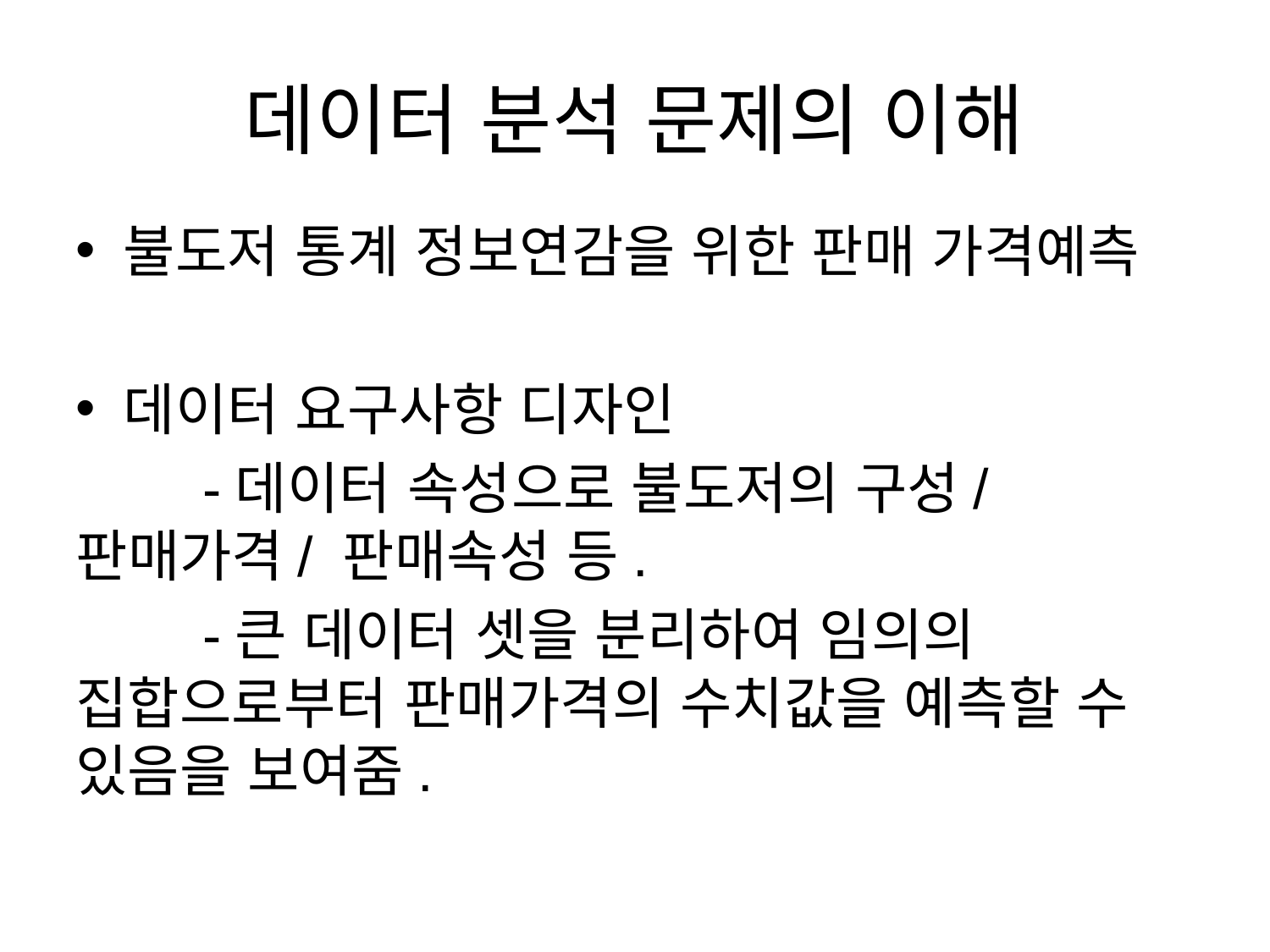

# 데이터 분석 문제의 이해
불도저 통계 정보연감을 위한 판매 가격예측

데이터 요구사항 디자인
 	-데이터 속성으로 불도저의 구성/ 판매가격/ 판매속성 등.
	-큰 데이터 셋을 분리하여 임의의 집합으로부터 판매가격의 수치값을 예측할 수 있음을 보여줌.